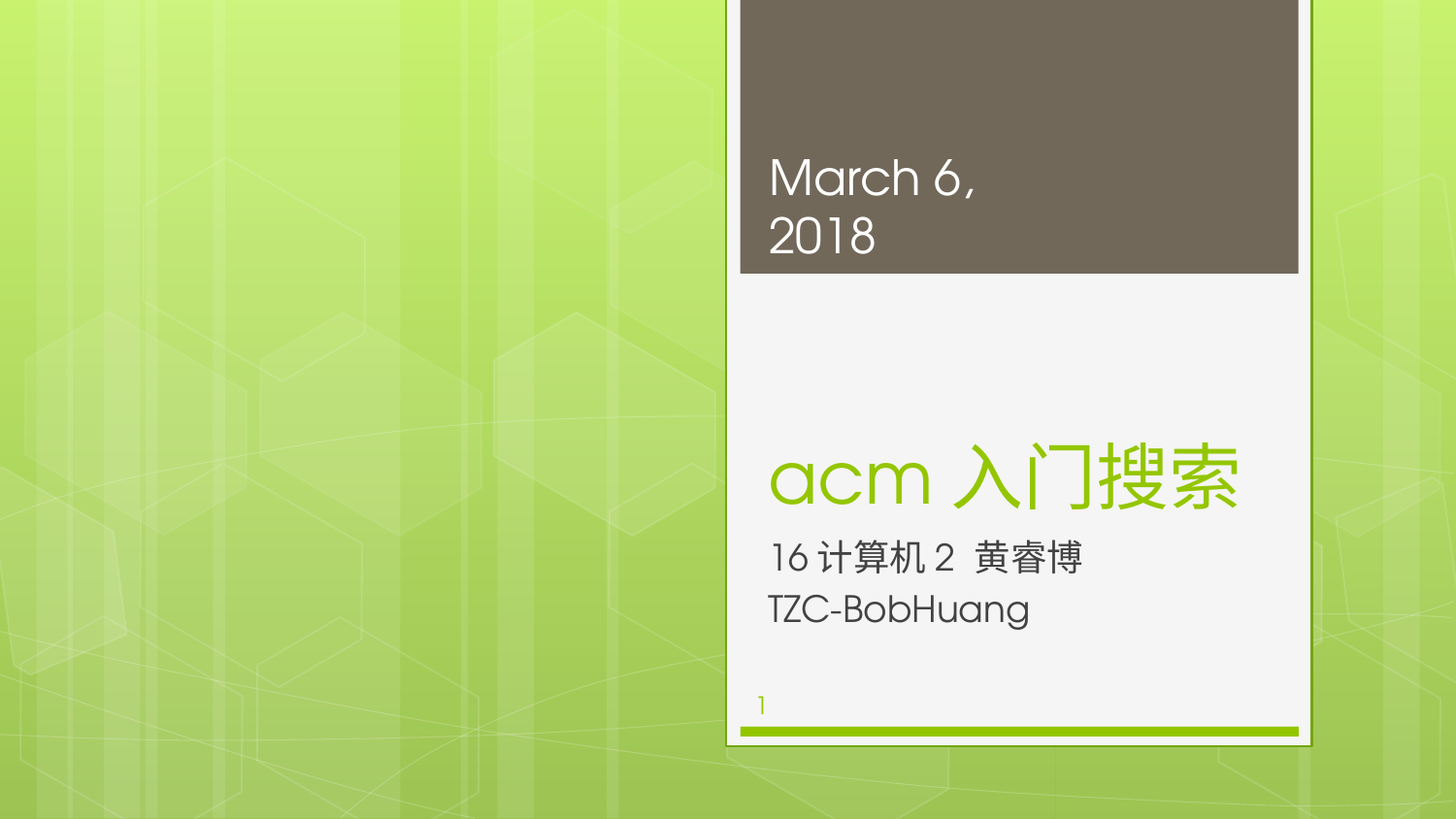

March 6, 2018
# acm入门搜索
16计算机2 黄睿博
TZC-BobHuang

1